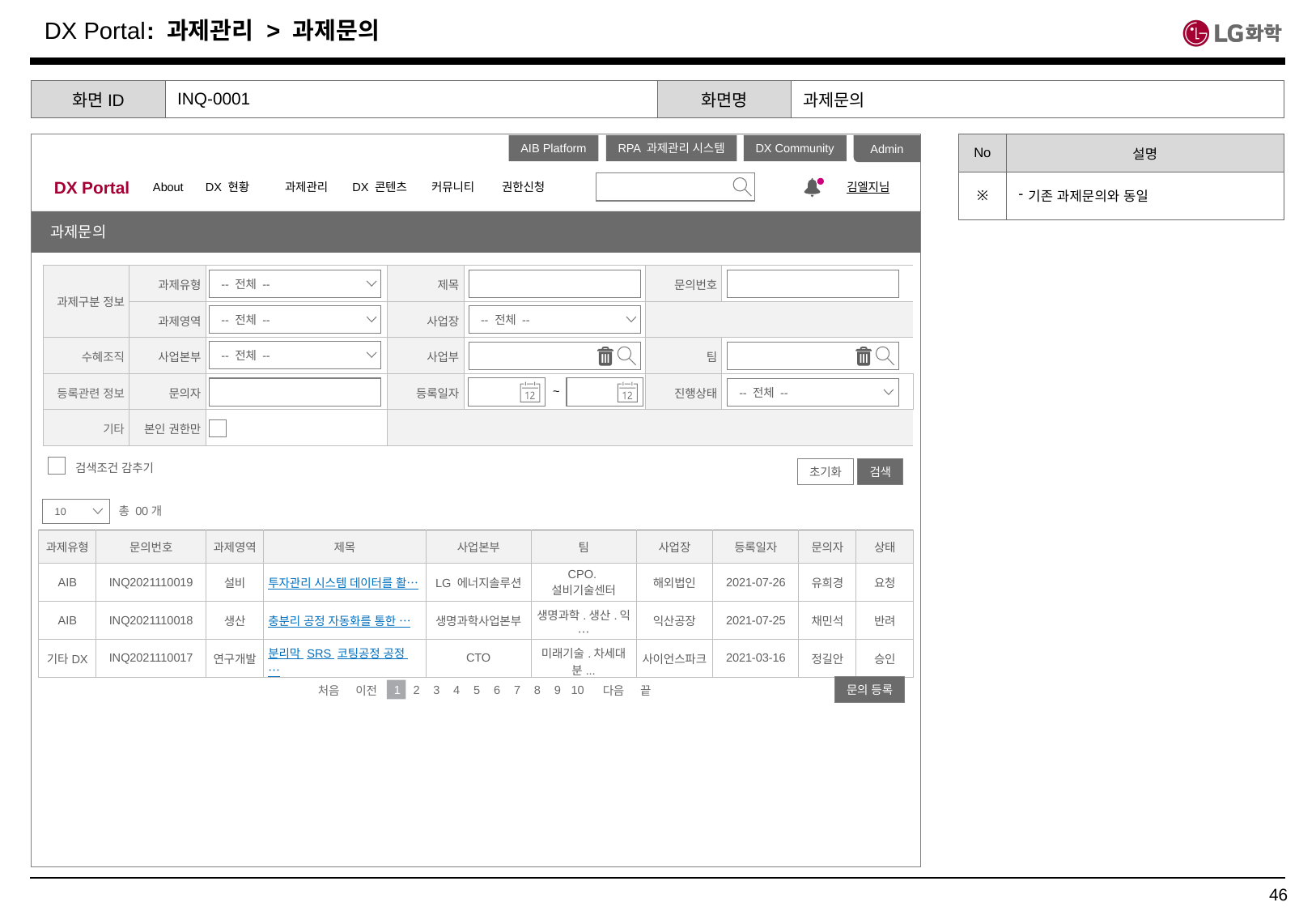

: 과제관리 > 과제문의
| 화면ID | INQ-0001 | 화면명 | 과제문의 |
| --- | --- | --- | --- |
| No | 설명 |
| --- | --- |
| ※ | 기존 과제문의와 동일 |

Admin
DX Portal

About
DX 현황
과제관리
DX 콘텐츠
커뮤니티
권한신청
김엘지님

AIB Platform
RPA 과제관리 시스템
DX Community
공지사항

과제문의
| 과제구분 정보 | 과제유형 |  | 제목 |  | 문의번호 |  |
| --- | --- | --- | --- | --- | --- | --- |
|  | 과제영역 |  | 사업장 |  |  |  |
| 수혜조직 | 사업본부 |  | 사업부 |  | 팀 |  |
| 등록관련 정보 | 문의자 |  | 등록일자 |  | 진행상태 |  |
| 기타 | 본인 권한만 |  |  |  |  |  |
-- 전체 --

-- 전체 --

-- 전체 --

-- 전체 --

~

-- 전체 --

검색조건 감추기
초기화
검색
총 00개
10

| 과제유형 | 문의번호 | 과제영역 | 제목 | 사업본부 | 팀 | 사업장 | 등록일자 | 문의자 | 상태 |
| --- | --- | --- | --- | --- | --- | --- | --- | --- | --- |
| AIB | INQ2021110019 | 설비 | 투자관리 시스템 데이터를 활… | LG 에너지솔루션 | CPO.설비기술센터 | 해외법인 | 2021-07-26 | 유희경 | 요청 |
| AIB | INQ2021110018 | 생산 | 충분리 공정 자동화를 통한 … | 생명과학사업본부 | 생명과학.생산.익… | 익산공장 | 2021-07-25 | 채민석 | 반려 |
| 기타DX | INQ2021110017 | 연구개발 | 분리막 SRS 코팅공정 공정 … | CTO | 미래기술.차세대분... | 사이언스파크 | 2021-03-16 | 정길안 | 승인 |
문의 등록
처음     이전
다음     끝
1
2
3
4
5
6
7
8
9
10